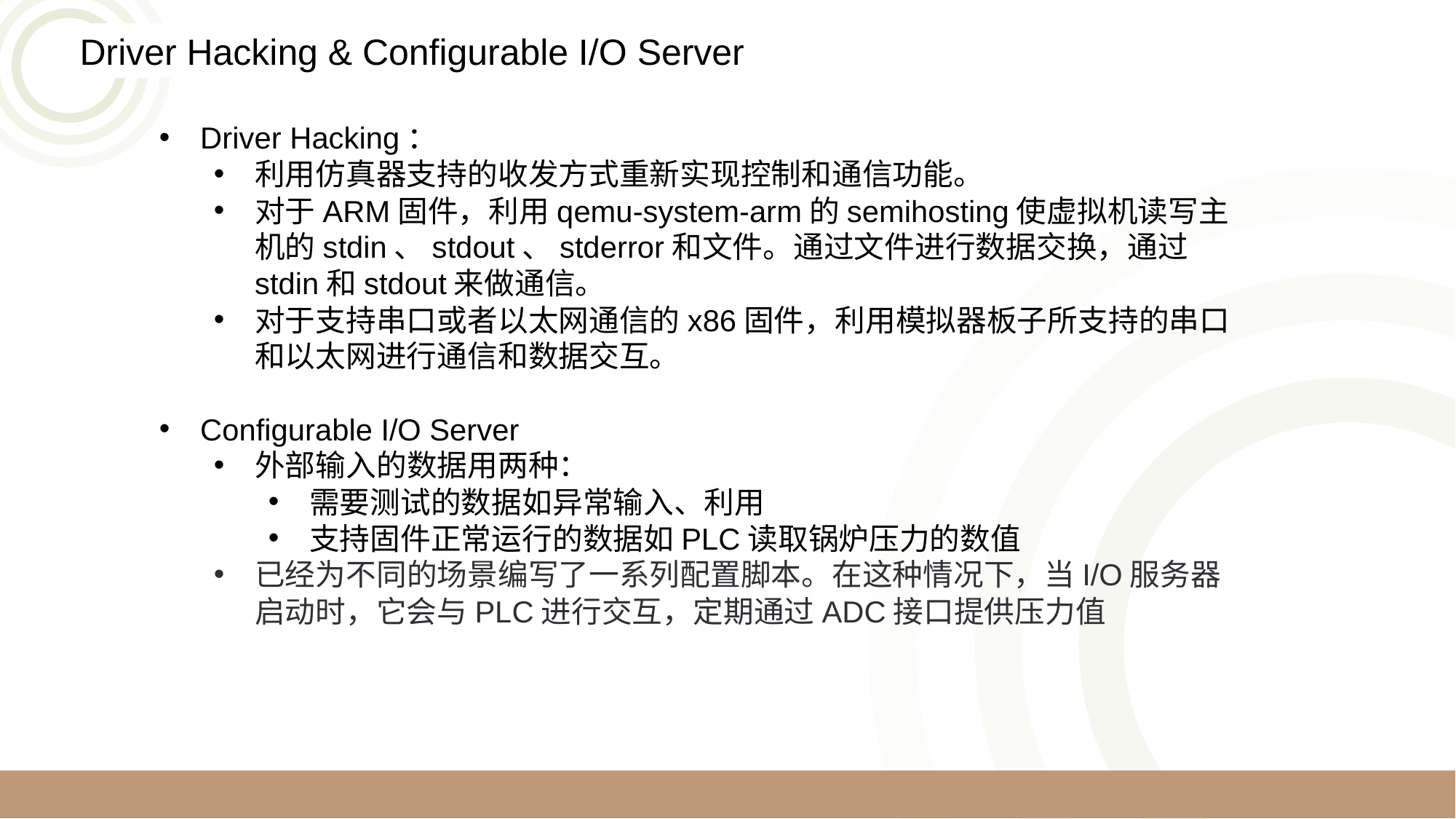

Driver Hacking & Configurable I/O Server

Driver Hacking：
利用仿真器支持的收发方式重新实现控制和通信功能。
对于ARM固件，利用qemu-system-arm的semihosting使虚拟机读写主机的stdin、stdout、stderror和文件。通过文件进行数据交换，通过stdin和stdout来做通信。
对于支持串口或者以太网通信的x86固件，利用模拟器板子所支持的串口和以太网进行通信和数据交互。

Configurable I/O Server
外部输入的数据用两种：
需要测试的数据如异常输入、利用
支持固件正常运行的数据如PLC读取锅炉压力的数值
已经为不同的场景编写了一系列配置脚本。在这种情况下，当I/O服务器启动时，它会与PLC进行交互，定期通过ADC接口提供压力值